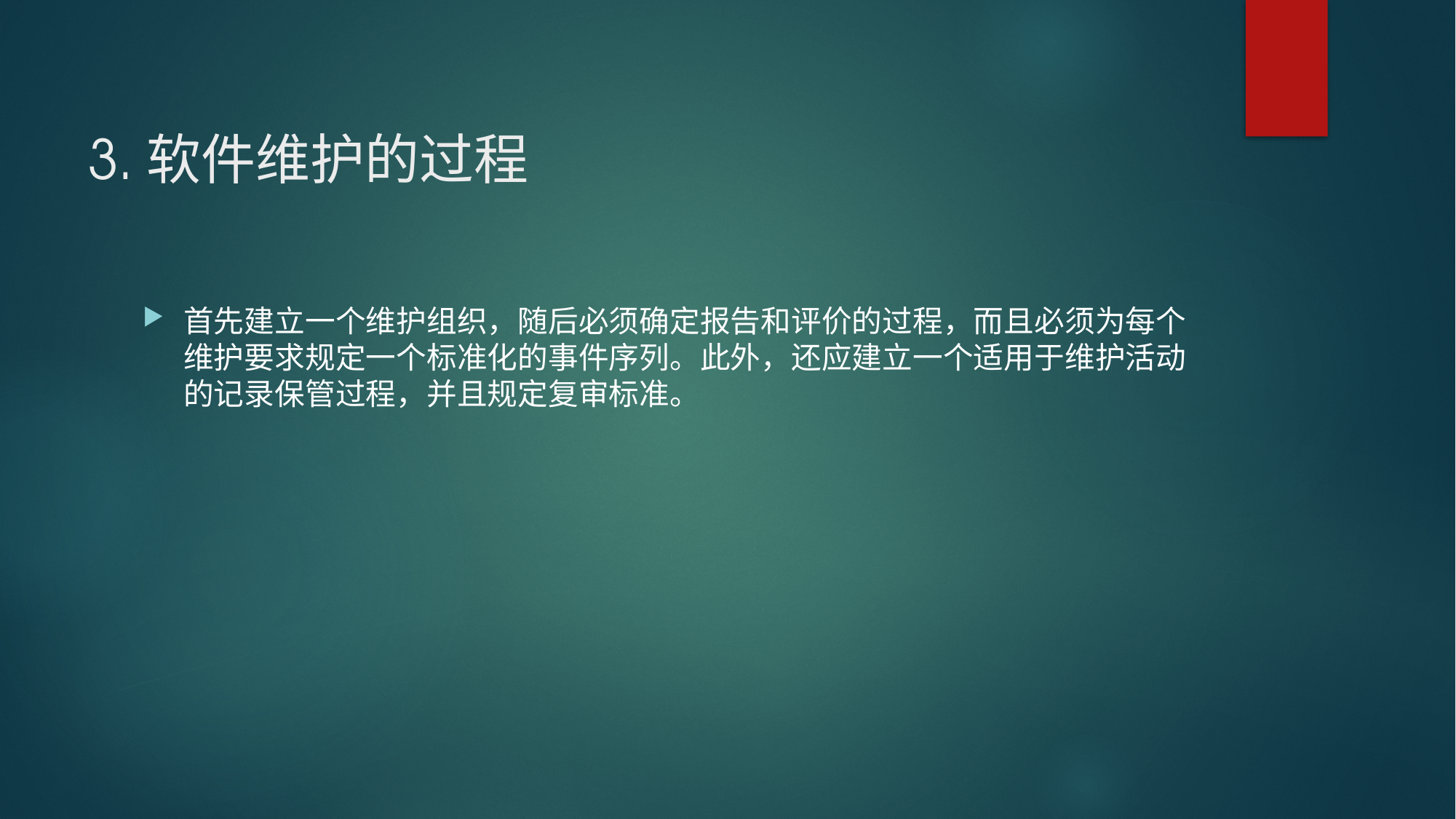

# 3.软件维护的过程

首先建立一个维护组织，随后必须确定报告和评价的过程，而且必须为每个维护要求规定一个标准化的事件序列。此外，还应建立一个适用于维护活动的记录保管过程，并且规定复审标准。